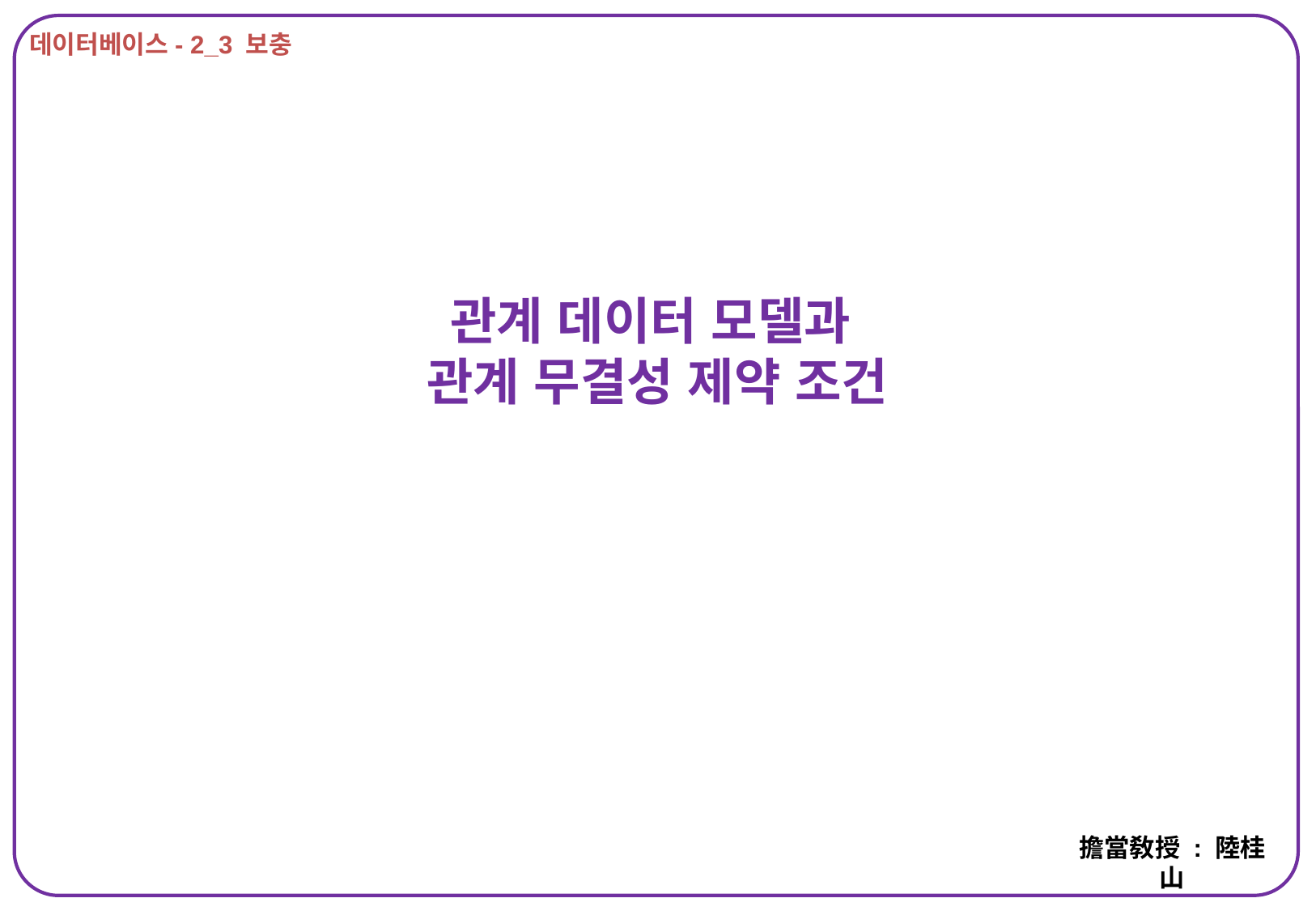

관계 데이터 모델과
관계 무결성 제약 조건